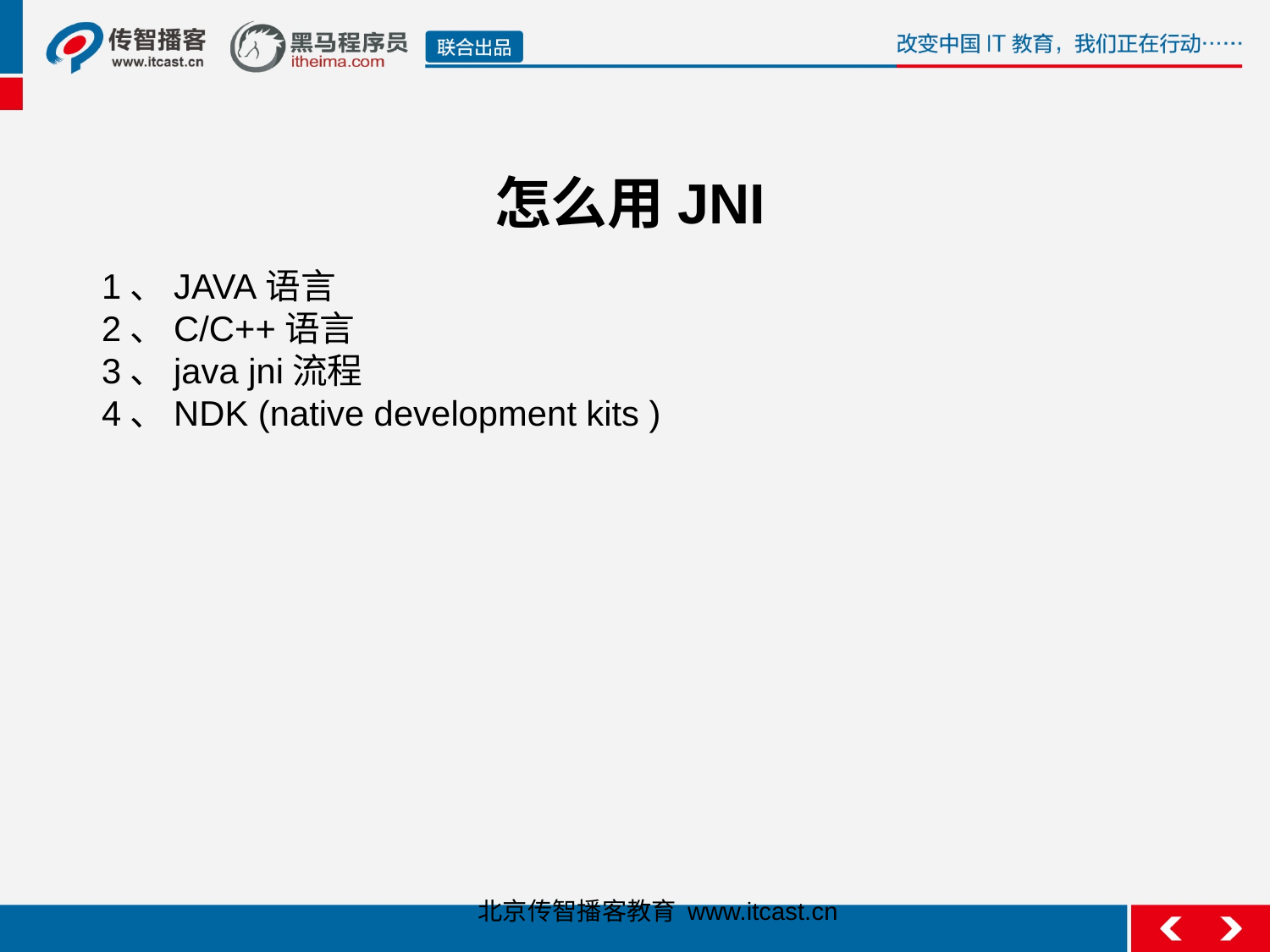

怎么用JNI
1、JAVA语言
2、C/C++语言
3、java jni流程
4、NDK (native development kits )
北京传智播客教育 www.itcast.cn